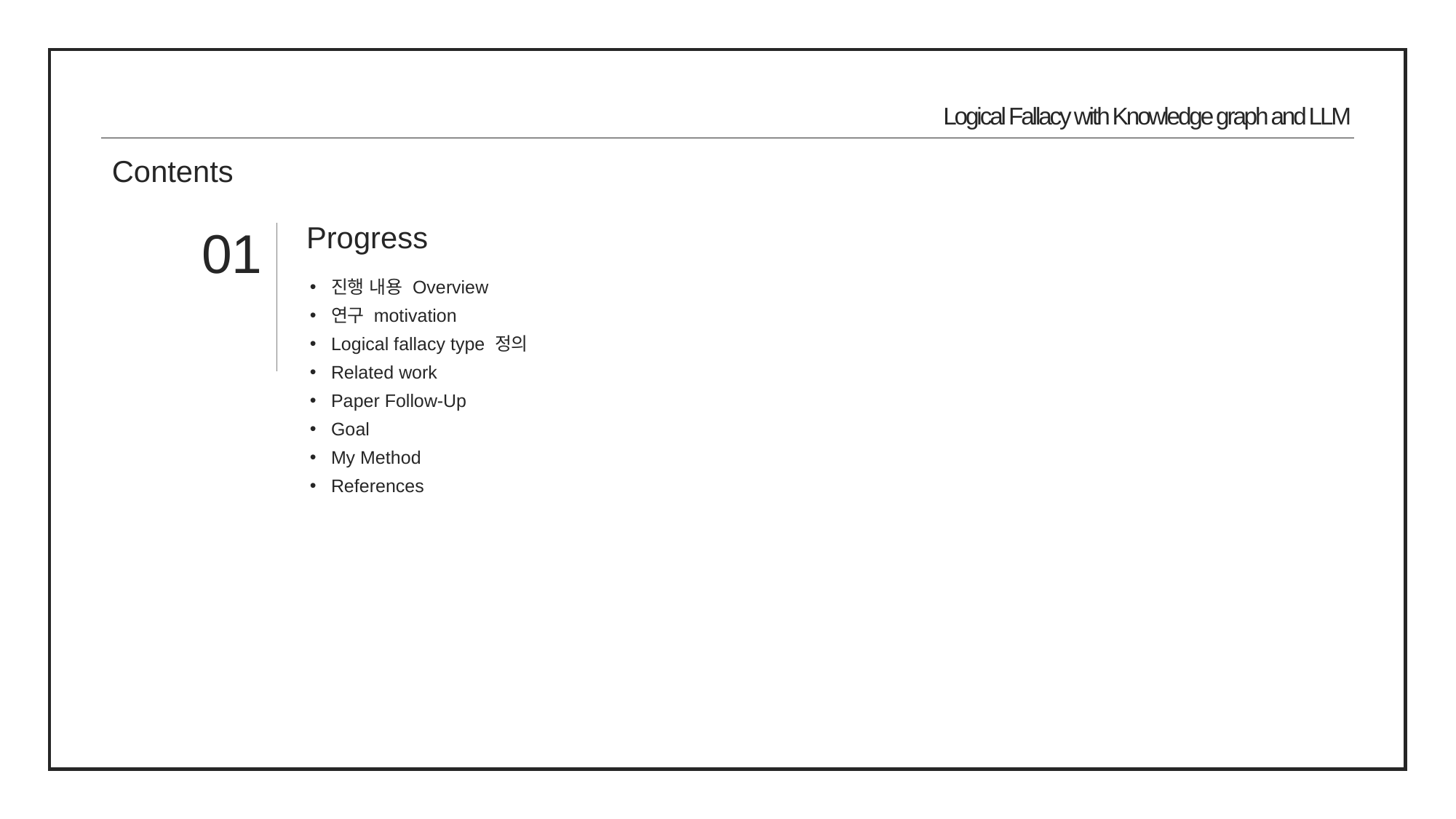

Logical Fallacy with Knowledge graph and LLM
Contents
01
Progress

진행 내용 Overview
연구 motivation
Logical fallacy type 정의
Related work
Paper Follow-Up
Goal
My Method
References